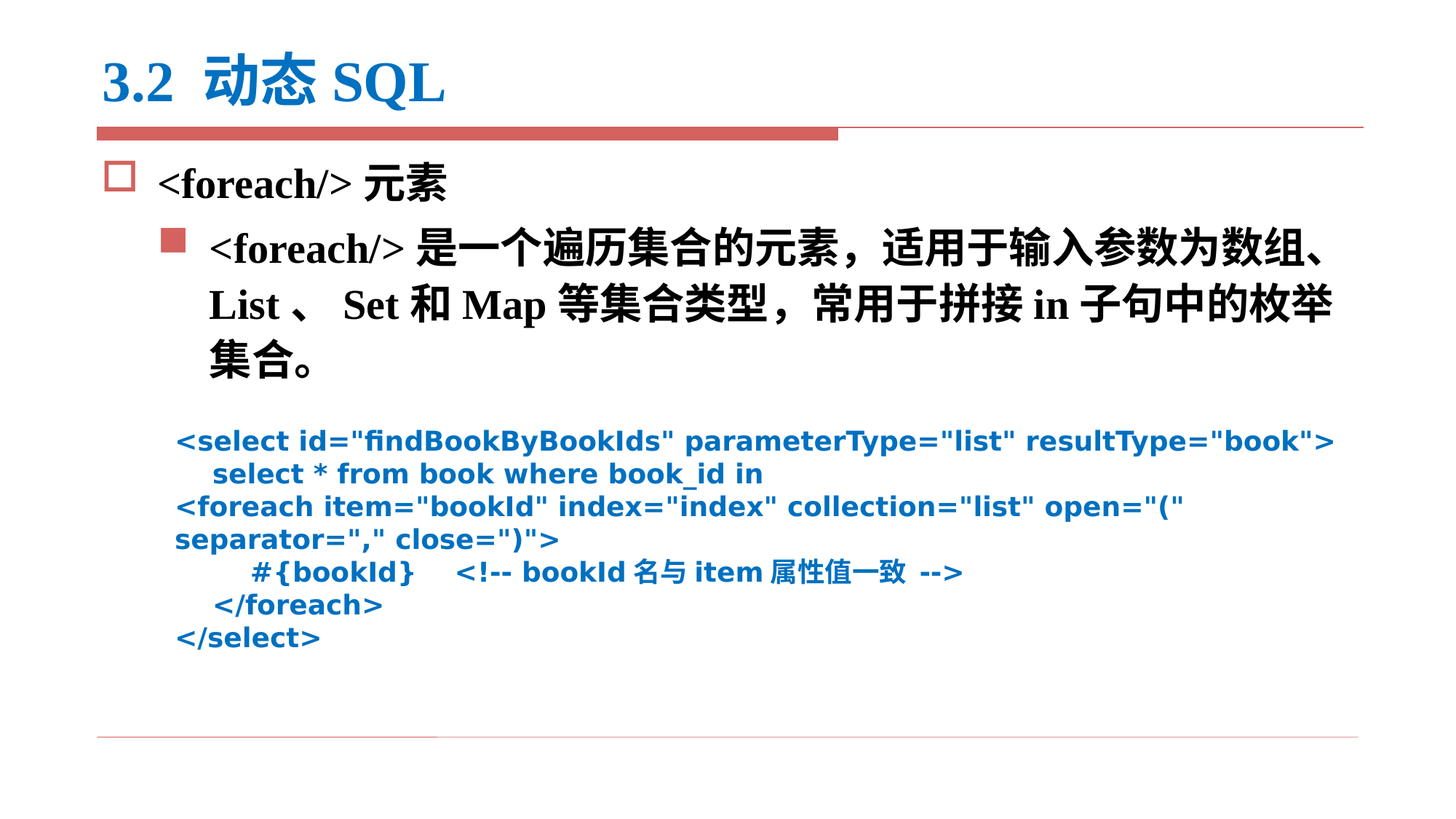

# 3.2 动态SQL
<foreach/>元素
<foreach/>是一个遍历集合的元素，适用于输入参数为数组、List、Set和Map等集合类型，常用于拼接in子句中的枚举集合。
<select id="findBookByBookIds" parameterType="list" resultType="book">
    select * from book where book_id in
<foreach item="bookId" index="index" collection="list" open="(" separator="," close=")">
        #{bookId}    <!-- bookId名与item属性值一致 -->
    </foreach>
</select>
28